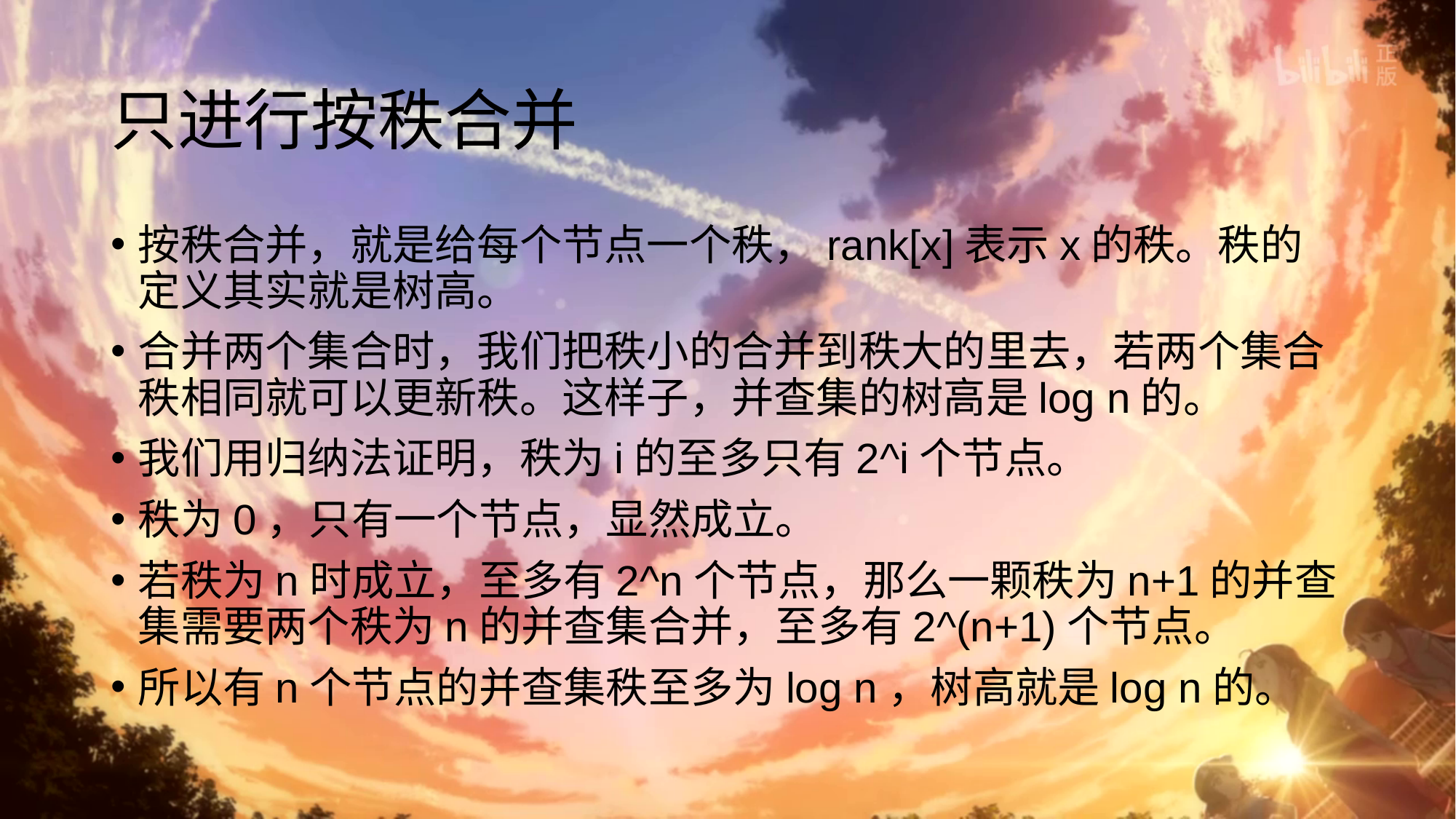

# 只进行按秩合并
按秩合并，就是给每个节点一个秩，rank[x]表示x的秩。秩的定义其实就是树高。
合并两个集合时，我们把秩小的合并到秩大的里去，若两个集合秩相同就可以更新秩。这样子，并查集的树高是log n的。
我们用归纳法证明，秩为i的至多只有2^i个节点。
秩为0，只有一个节点，显然成立。
若秩为n时成立，至多有2^n个节点，那么一颗秩为n+1的并查集需要两个秩为n的并查集合并，至多有2^(n+1)个节点。
所以有n个节点的并查集秩至多为log n，树高就是log n的。